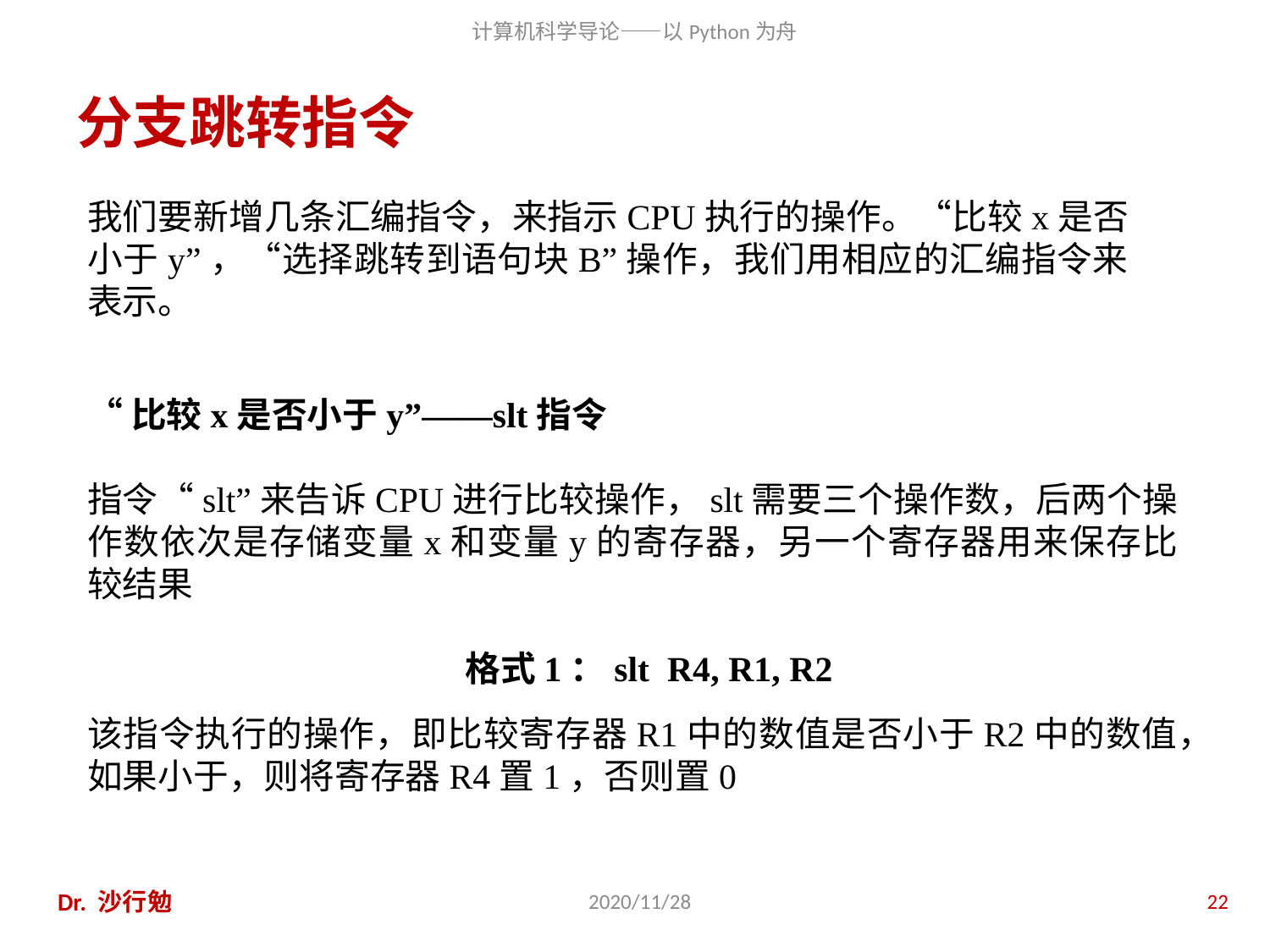

# 分支跳转指令
我们要新增几条汇编指令，来指示CPU执行的操作。“比较x是否小于y”，“选择跳转到语句块B”操作，我们用相应的汇编指令来表示。
“比较x是否小于y”——slt指令

指令“slt”来告诉CPU进行比较操作，slt需要三个操作数，后两个操作数依次是存储变量x和变量y的寄存器，另一个寄存器用来保存比较结果

   格式1：slt  R4, R1, R2
该指令执行的操作，即比较寄存器R1中的数值是否小于R2中的数值，如果小于，则将寄存器R4置1，否则置0
Dr. 沙行勉
2020/11/28
22